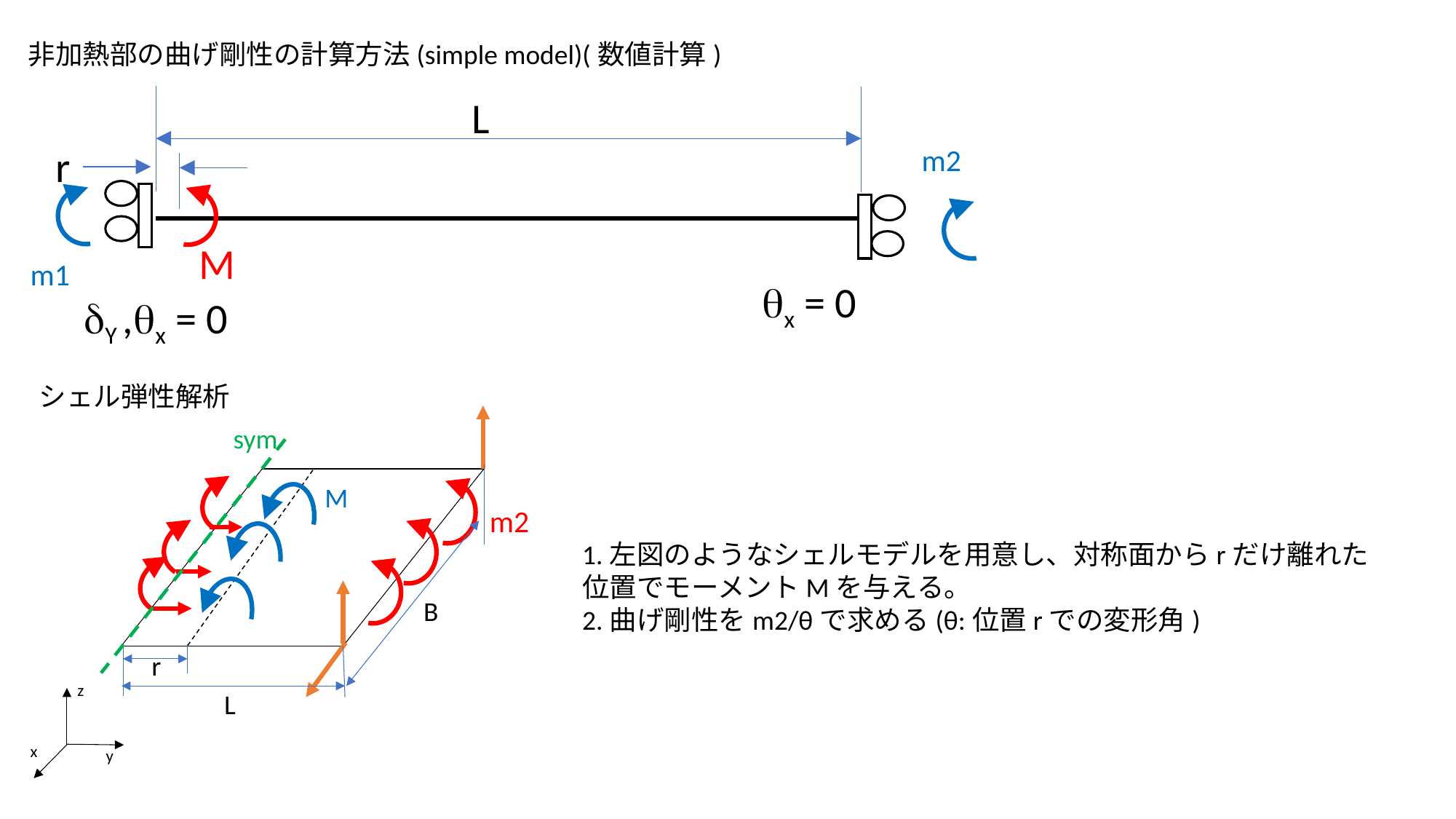

非加熱部の曲げ剛性の計算方法(simple model)(数値計算)
L
r
m2

M

m1
θx = 0
δY ,θx = 0
シェル弾性解析

M

r
L
m2
sym
B
1.左図のようなシェルモデルを用意し、対称面からrだけ離れた
位置でモーメントMを与える。
2.曲げ剛性をm2/θで求める(θ:位置rでの変形角)
z
x
y